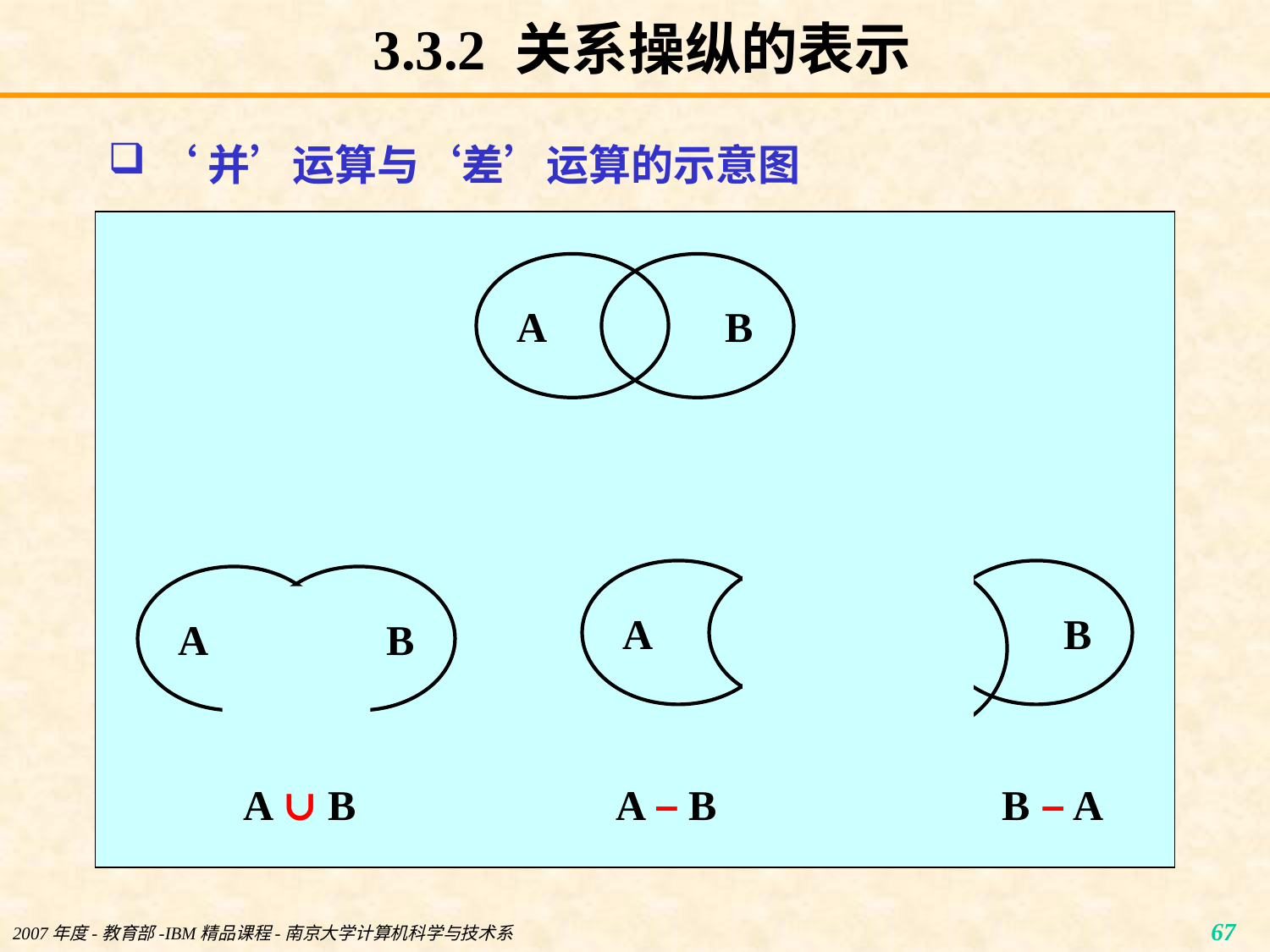

# 3.3.2 关系操纵的表示
‘并’运算与‘差’运算的示意图

A
B

B

A
A – B
B
B – A
A
A ∪ B
B

67
2007年度-教育部-IBM精品课程-南京大学计算机科学与技术系